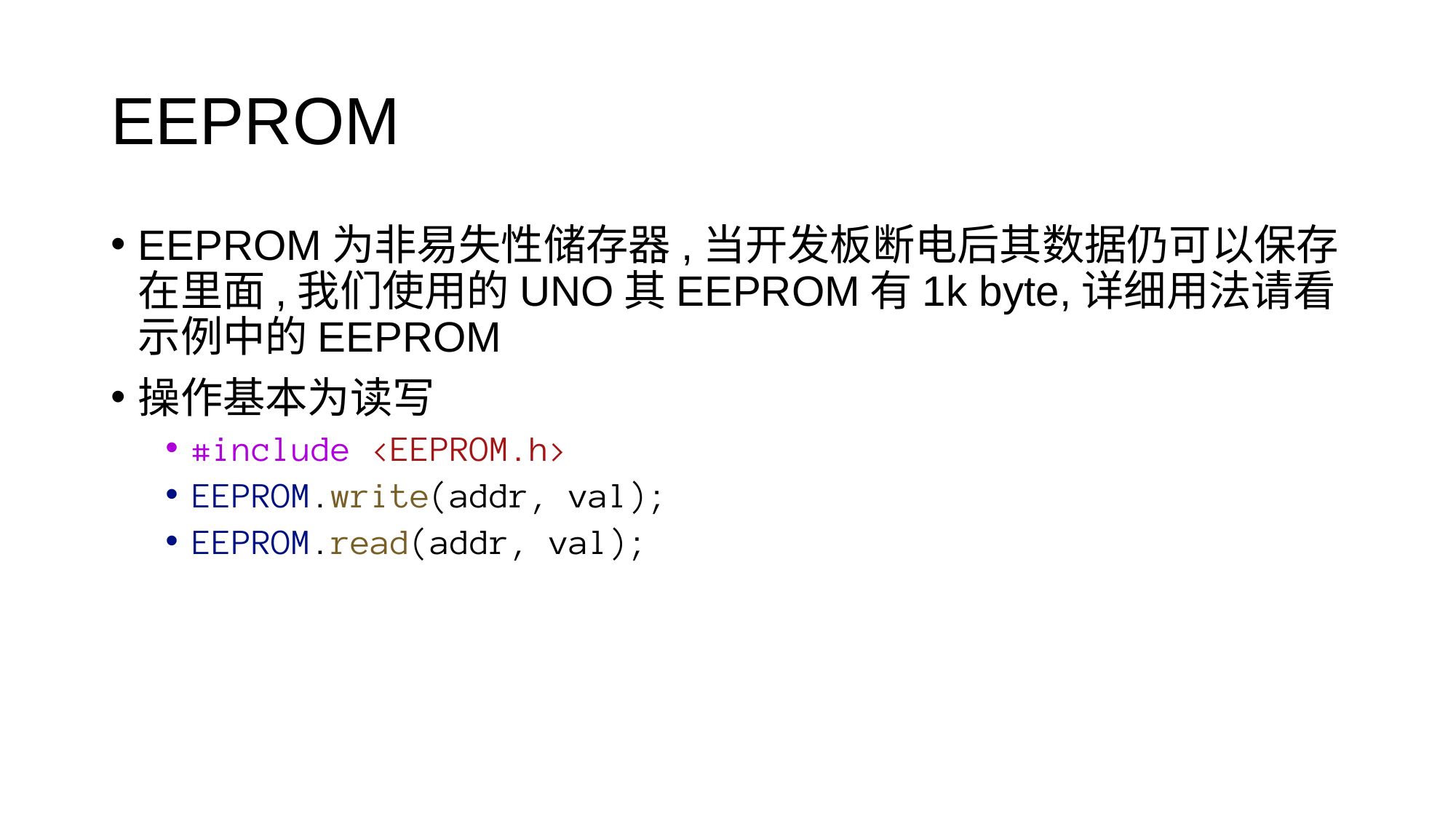

# EEPROM
EEPROM为非易失性储存器,当开发板断电后其数据仍可以保存在里面,我们使用的UNO其EEPROM有1k byte,详细用法请看示例中的EEPROM
操作基本为读写
#include <EEPROM.h>
EEPROM.write(addr, val);
EEPROM.read(addr, val);